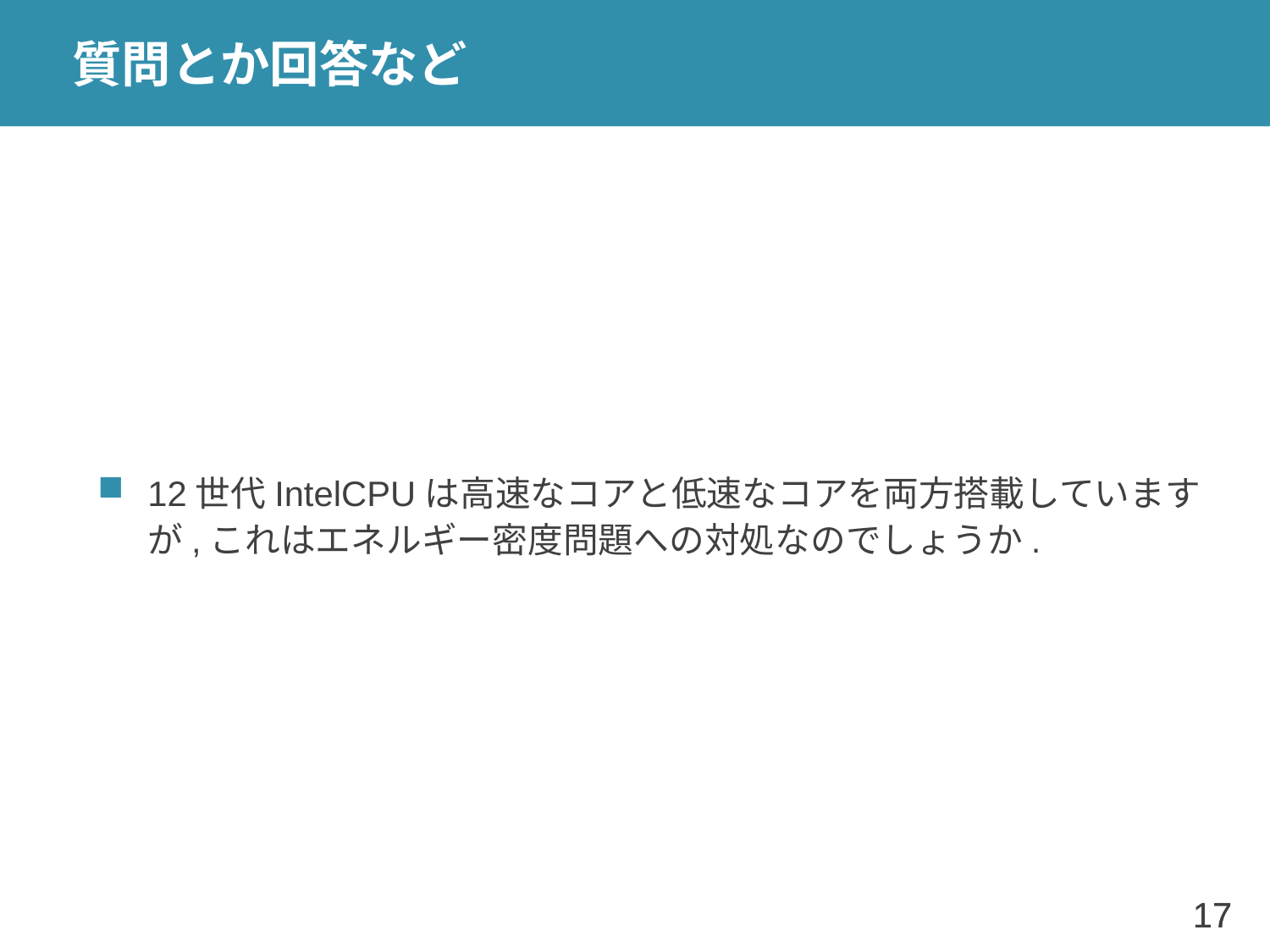

# 質問とか回答など
12世代IntelCPUは高速なコアと低速なコアを両方搭載していますが,これはエネルギー密度問題への対処なのでしょうか.